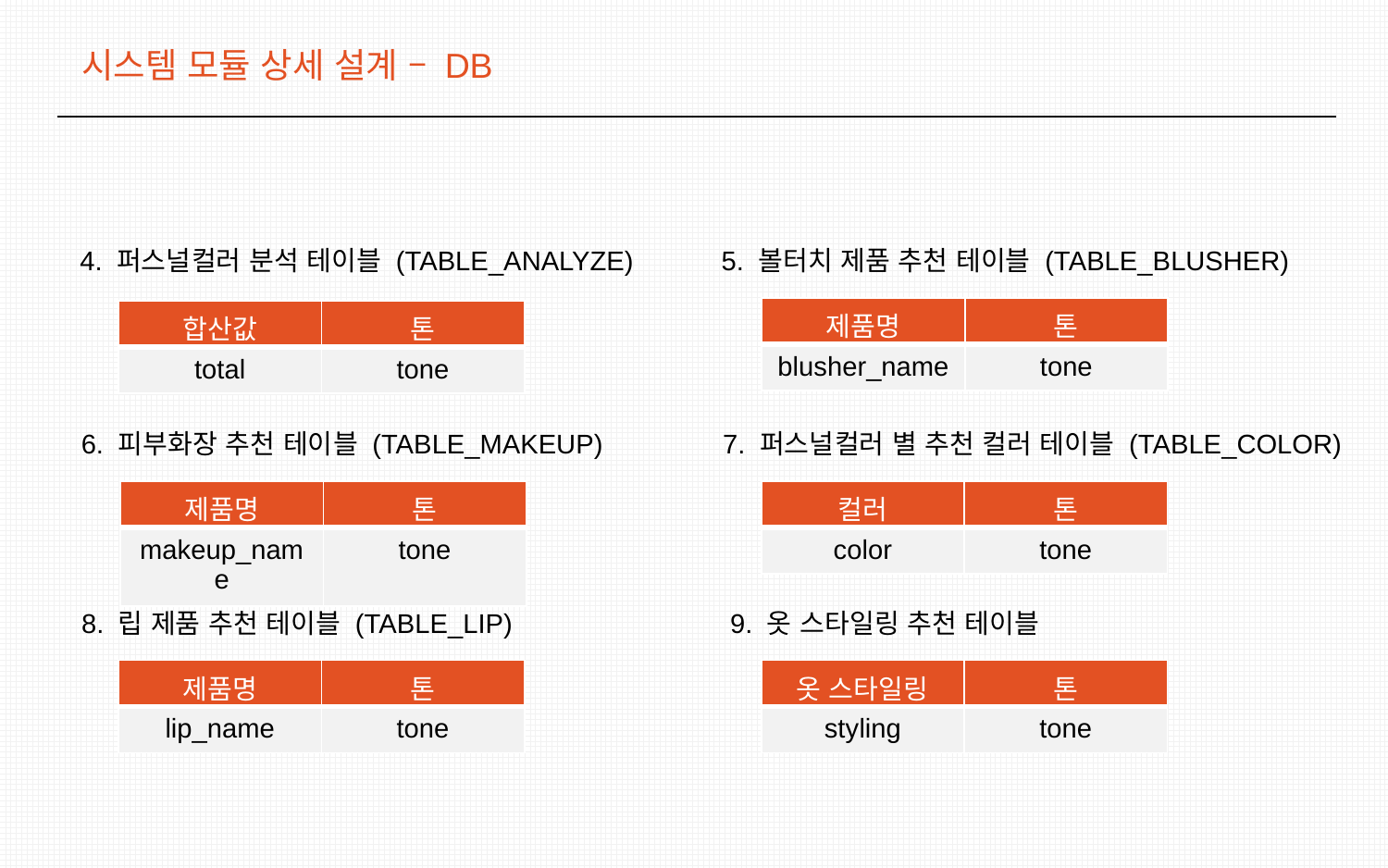

시스템 모듈 상세 설계 – DB
4. 퍼스널컬러 분석 테이블 (TABLE_ANALYZE)
5. 볼터치 제품 추천 테이블 (TABLE_BLUSHER)
| 제품명 | 톤 |
| --- | --- |
| blusher\_name | tone |
| 합산값 | 톤 |
| --- | --- |
| total | tone |
6. 피부화장 추천 테이블 (TABLE_MAKEUP)
7. 퍼스널컬러 별 추천 컬러 테이블 (TABLE_COLOR)
| 제품명 | 톤 |
| --- | --- |
| makeup\_name | tone |
| 컬러 | 톤 |
| --- | --- |
| color | tone |
8. 립 제품 추천 테이블 (TABLE_LIP)
9. 옷 스타일링 추천 테이블
| 제품명 | 톤 |
| --- | --- |
| lip\_name | tone |
| 옷 스타일링 | 톤 |
| --- | --- |
| styling | tone |